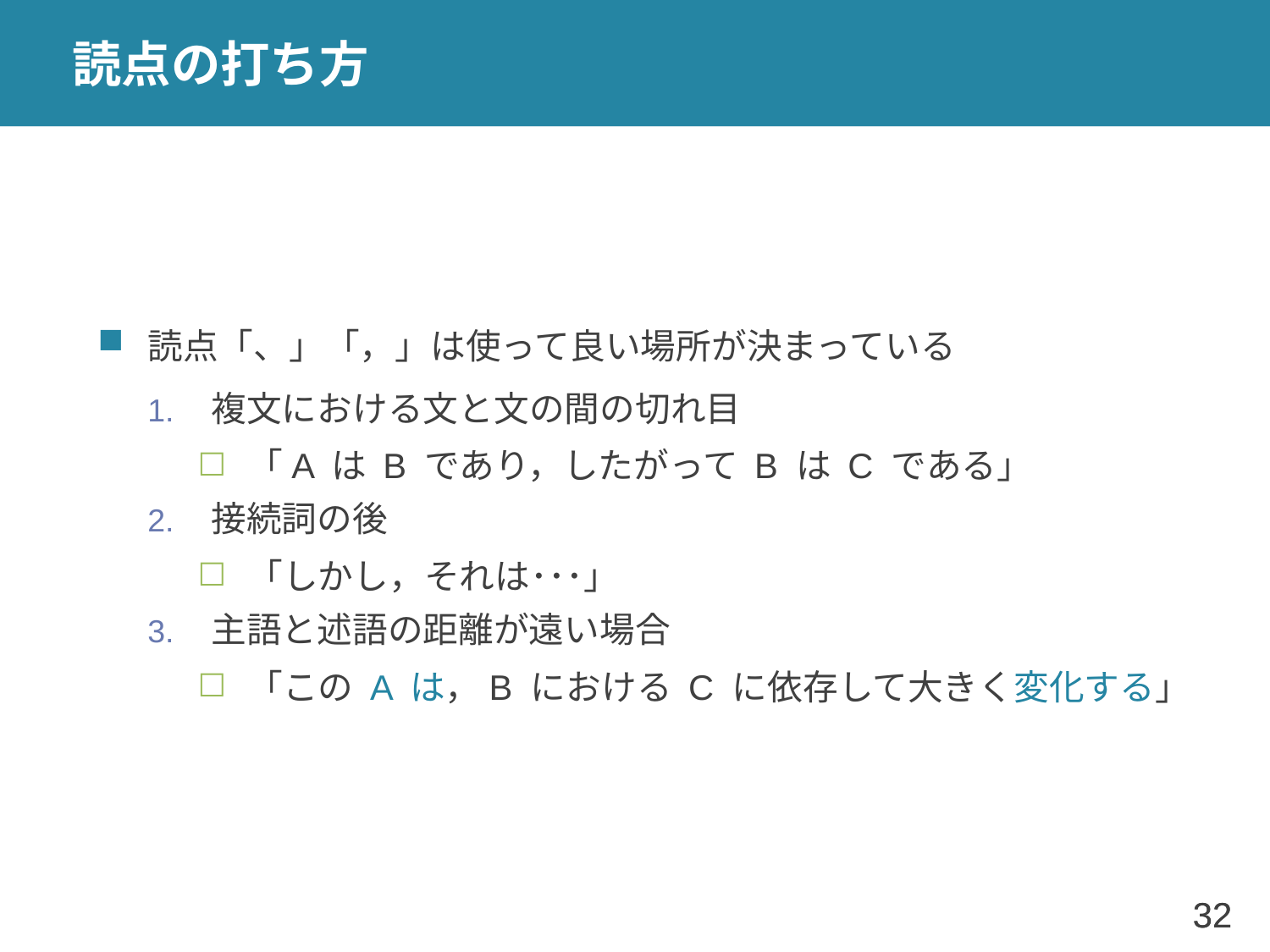

# 読点の打ち方
読点「、」「，」は使って良い場所が決まっている
複文における文と文の間の切れ目
「A は B であり，したがって B は C である」
接続詞の後
「しかし，それは･･･」
主語と述語の距離が遠い場合
「この A は，B における C に依存して大きく変化する」